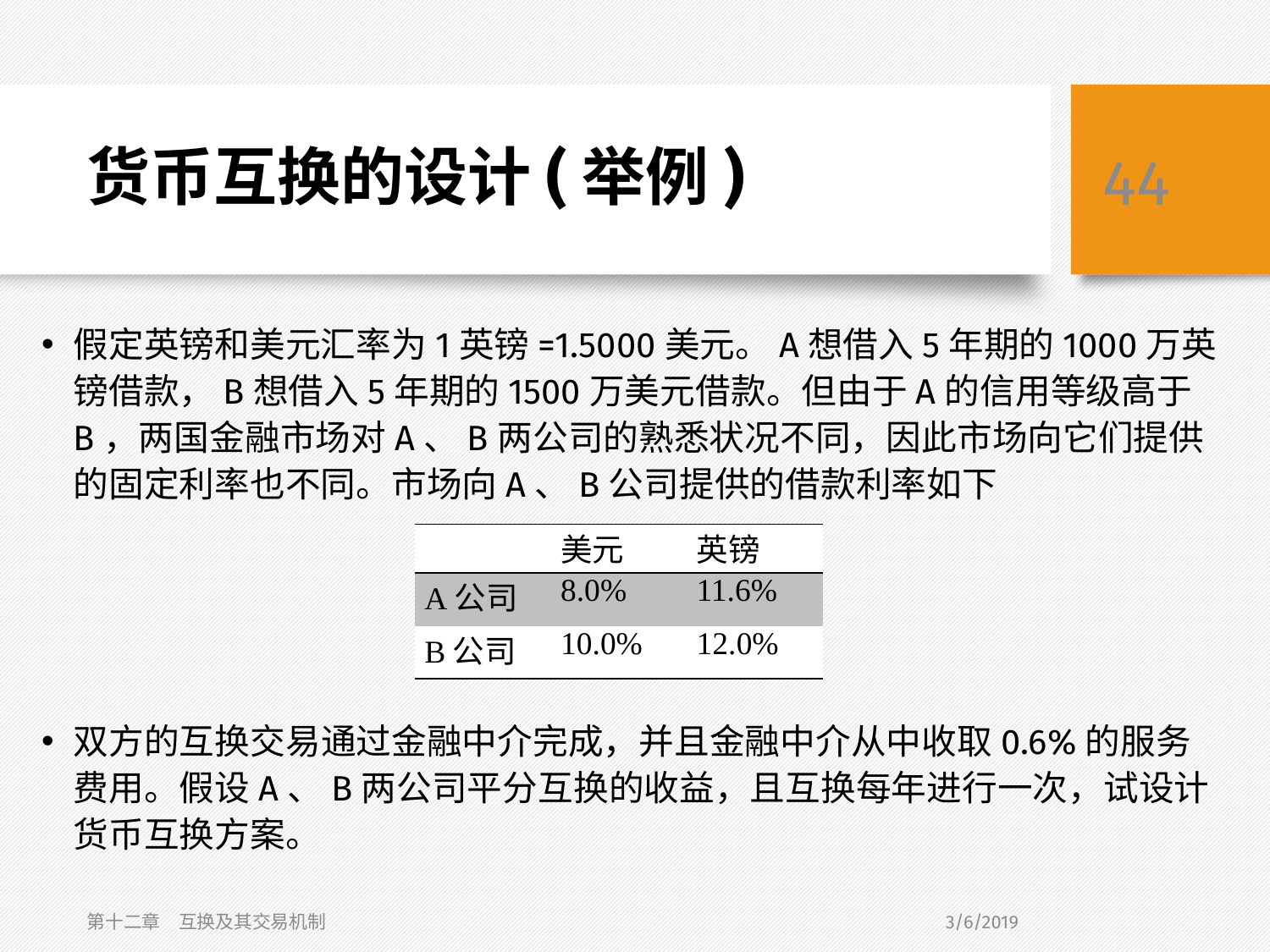

# 货币互换的设计(举例)
44
假定英镑和美元汇率为1英镑=1.5000美元。A想借入5年期的1000万英镑借款，B想借入5年期的1500万美元借款。但由于A的信用等级高于B，两国金融市场对A、B两公司的熟悉状况不同，因此市场向它们提供的固定利率也不同。市场向A、B公司提供的借款利率如下

双方的互换交易通过金融中介完成，并且金融中介从中收取0.6%的服务费用。假设A、B两公司平分互换的收益，且互换每年进行一次，试设计货币互换方案。
|  | 美元 | 英镑 |
| --- | --- | --- |
| A公司 | 8.0% | 11.6% |
| B公司 | 10.0% | 12.0% |
3/6/2019
第十二章　互换及其交易机制